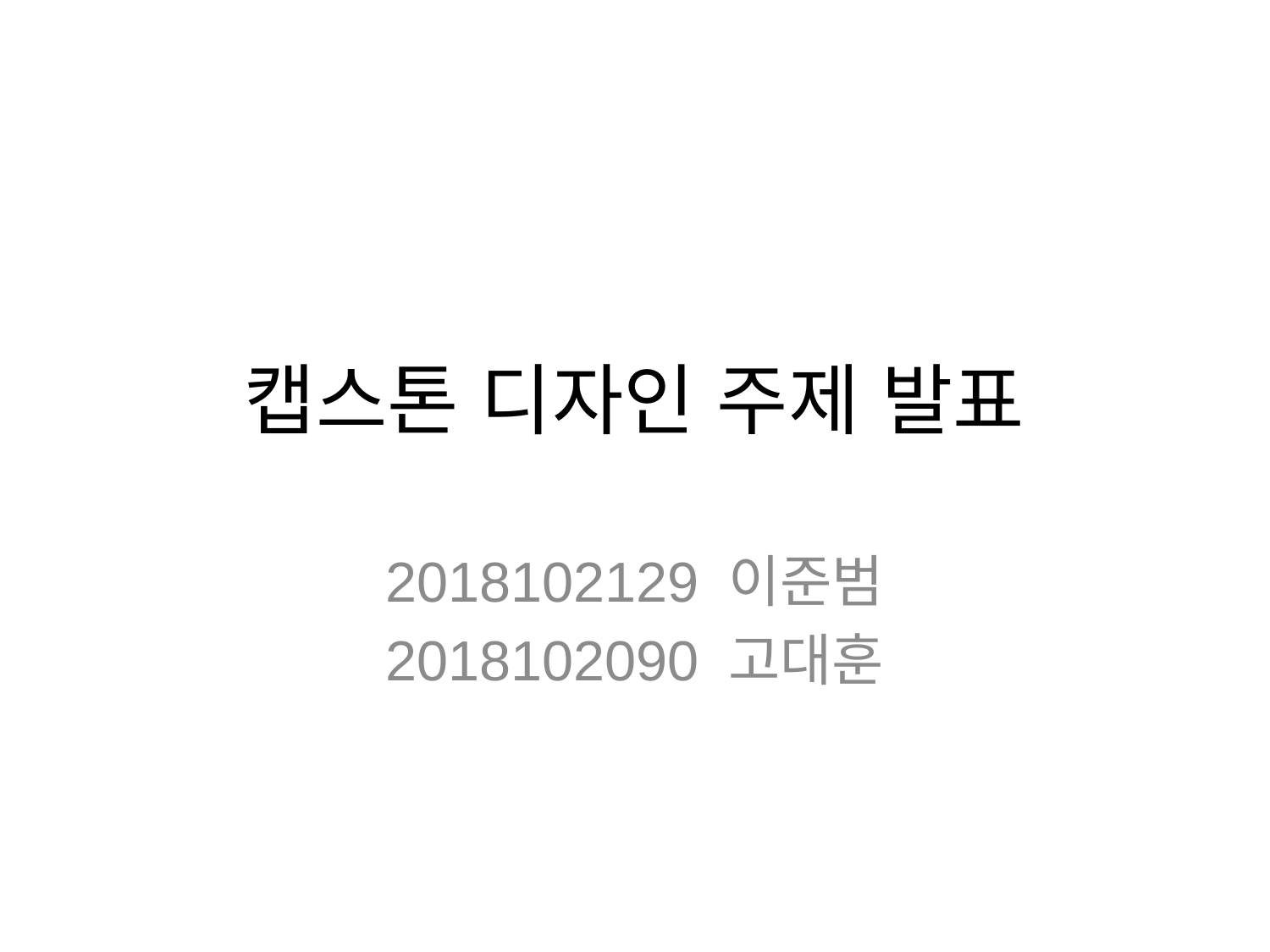

# 캡스톤 디자인 주제 발표
2018102129 이준범
2018102090 고대훈